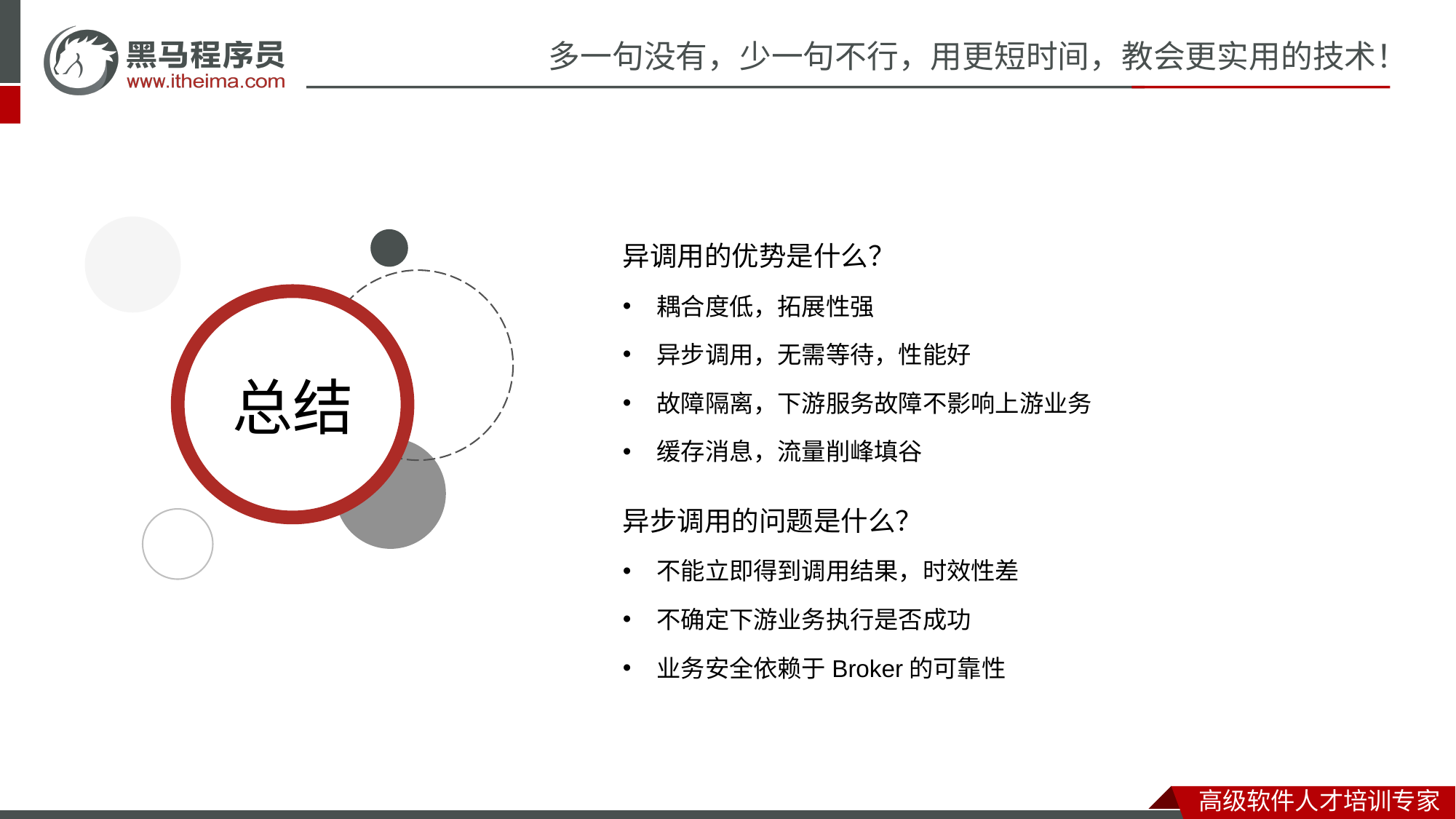

异调用的优势是什么？
耦合度低，拓展性强
异步调用，无需等待，性能好
故障隔离，下游服务故障不影响上游业务
缓存消息，流量削峰填谷
异步调用的问题是什么？
不能立即得到调用结果，时效性差
不确定下游业务执行是否成功
业务安全依赖于Broker的可靠性